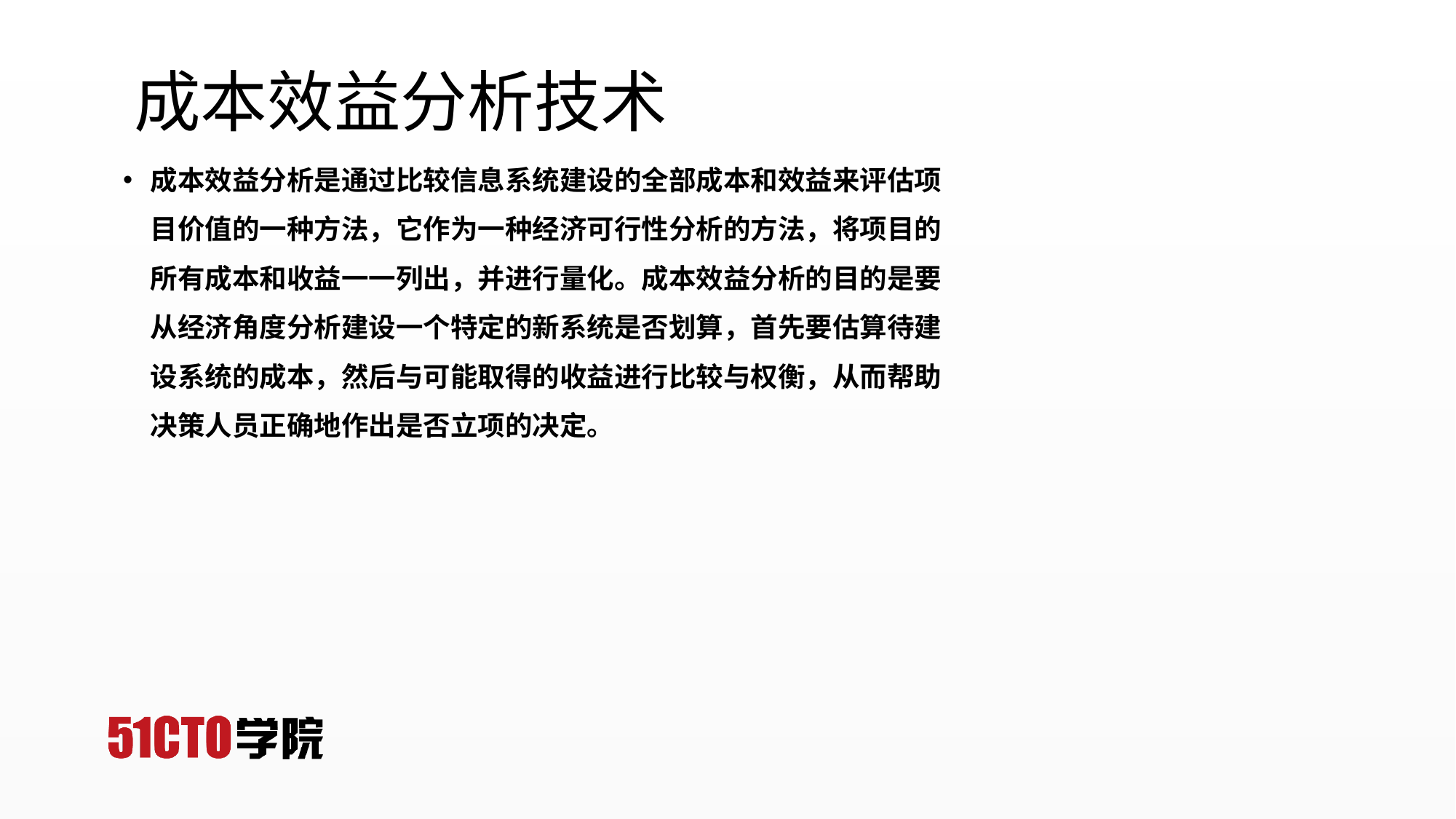

# 成本效益分析技术
成本效益分析是通过比较信息系统建设的全部成本和效益来评估项目价值的一种方法，它作为一种经济可行性分析的方法，将项目的所有成本和收益一一列出，并进行量化。成本效益分析的目的是要从经济角度分析建设一个特定的新系统是否划算，首先要估算待建设系统的成本，然后与可能取得的收益进行比较与权衡，从而帮助决策人员正确地作出是否立项的决定。